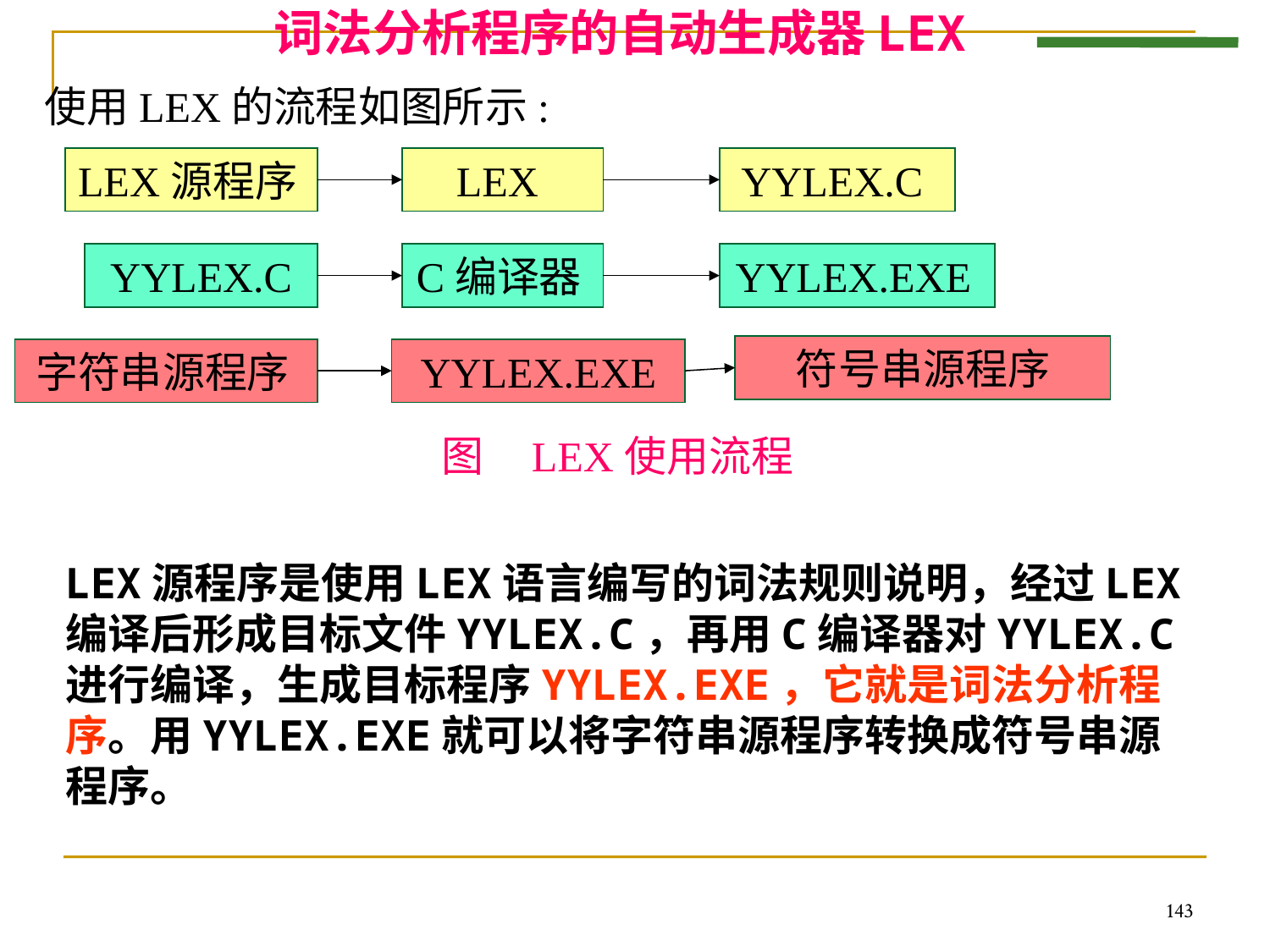

词法分析程序的自动生成器LEX

使用LEX的流程如图所示:
LEX源程序
LEX
YYLEX.C
YYLEX.C
C编译器
YYLEX.EXE
符号串源程序
字符串源程序
YYLEX.EXE
图    LEX使用流程
LEX源程序是使用LEX语言编写的词法规则说明，经过LEX编译后形成目标文件YYLEX.C，再用C编译器对YYLEX.C进行编译，生成目标程序YYLEX.EXE，它就是词法分析程序。用YYLEX.EXE就可以将字符串源程序转换成符号串源程序。
143